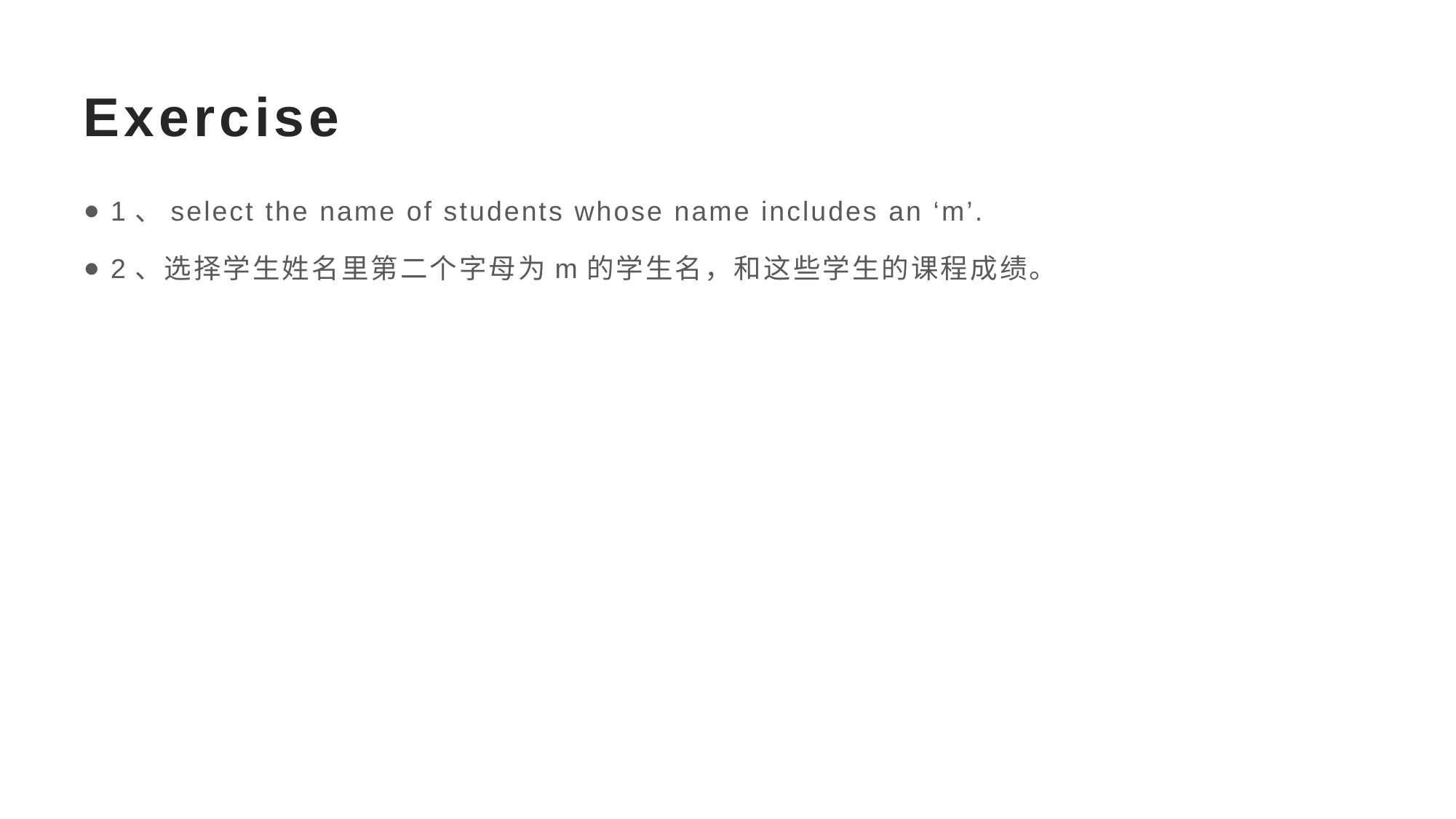

# Exercise
1、select the name of students whose name includes an ‘m’.
2、选择学生姓名里第二个字母为m的学生名，和这些学生的课程成绩。